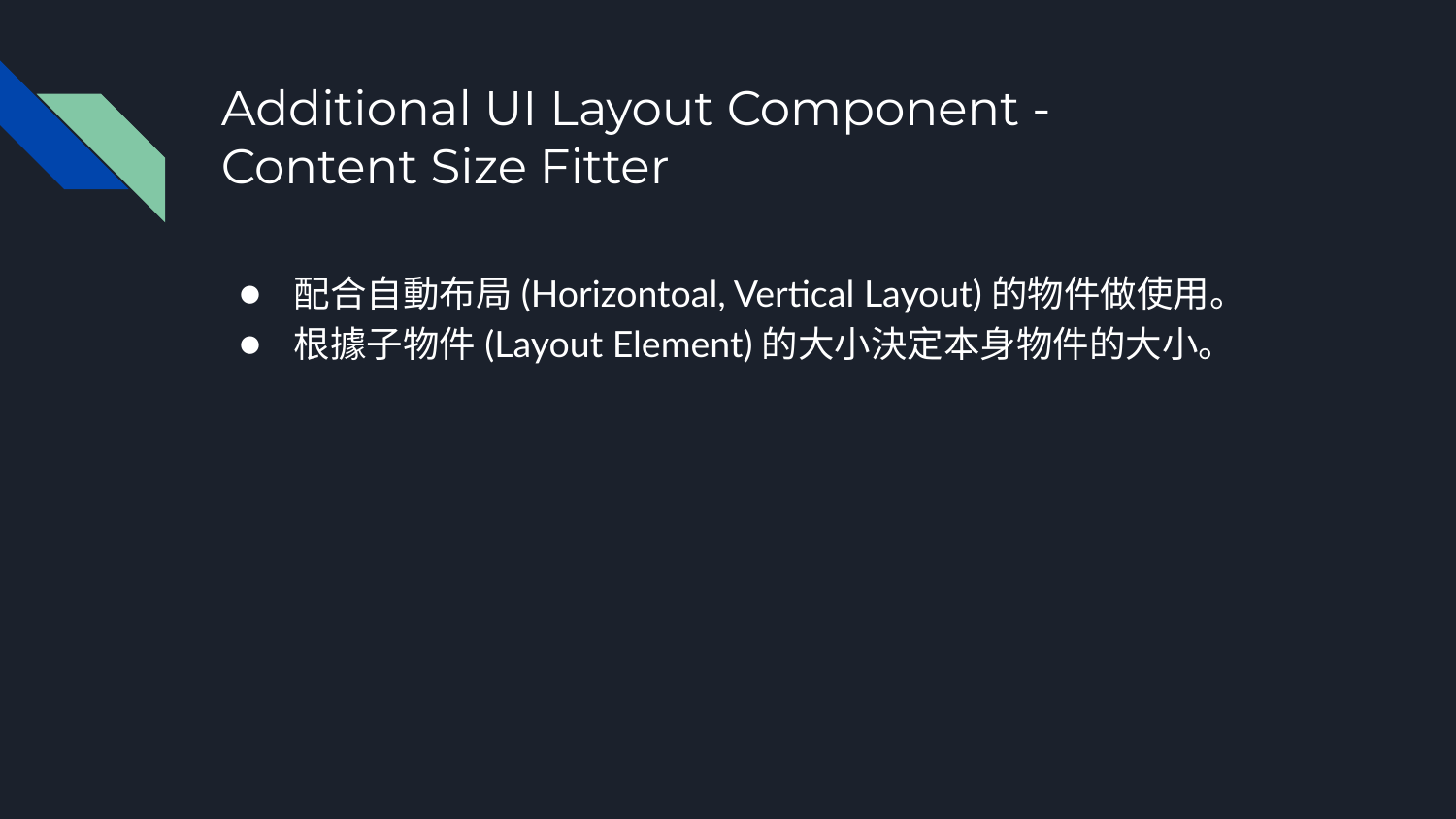

# Additional UI Layout Component -
Content Size Fitter
配合自動布局(Horizontoal, Vertical Layout)的物件做使用。
根據子物件(Layout Element)的大小決定本身物件的大小。